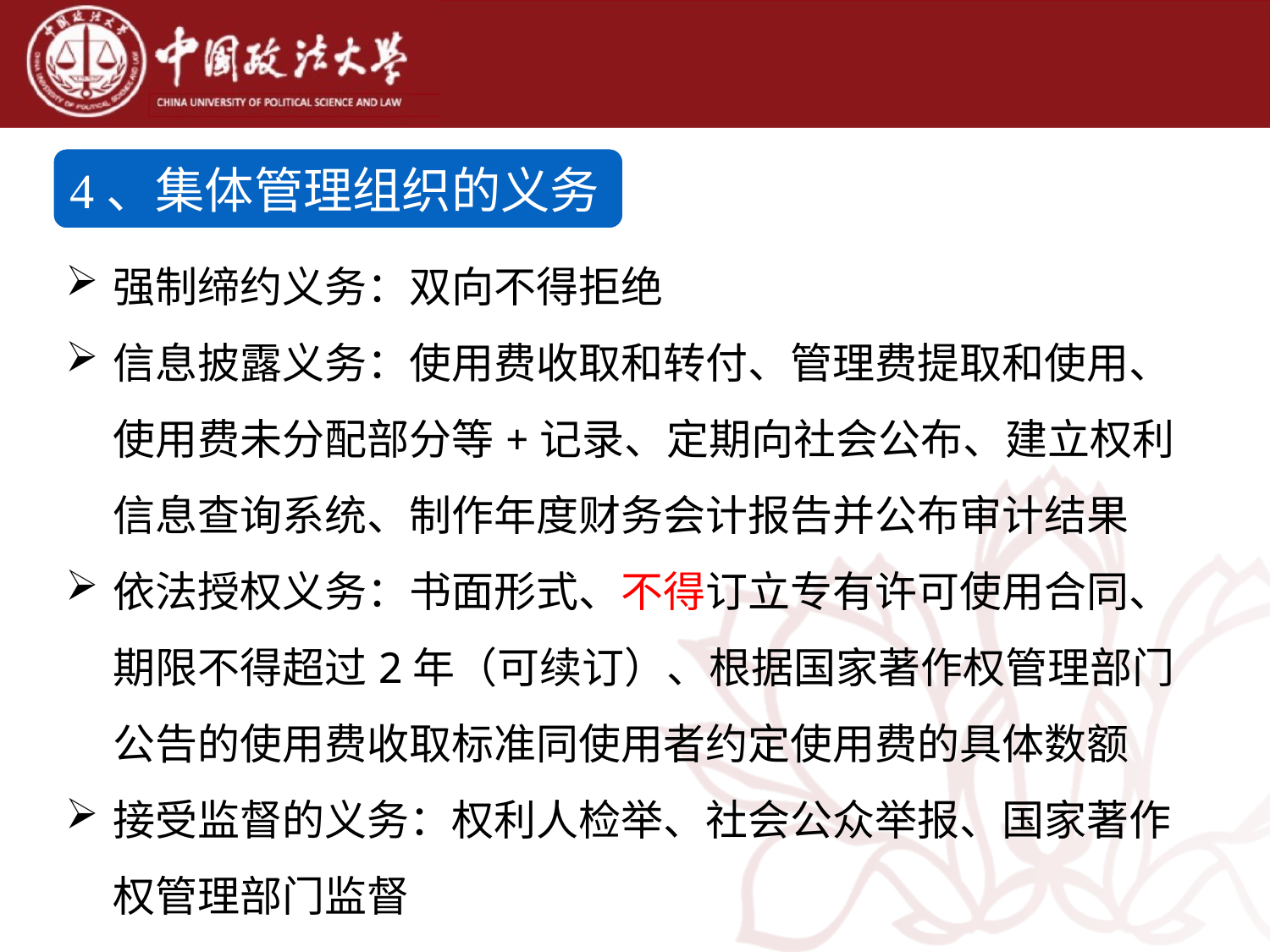

4、集体管理组织的义务
强制缔约义务：双向不得拒绝
信息披露义务：使用费收取和转付、管理费提取和使用、使用费未分配部分等+记录、定期向社会公布、建立权利信息查询系统、制作年度财务会计报告并公布审计结果
依法授权义务：书面形式、不得订立专有许可使用合同、期限不得超过2年（可续订）、根据国家著作权管理部门公告的使用费收取标准同使用者约定使用费的具体数额
接受监督的义务：权利人检举、社会公众举报、国家著作权管理部门监督